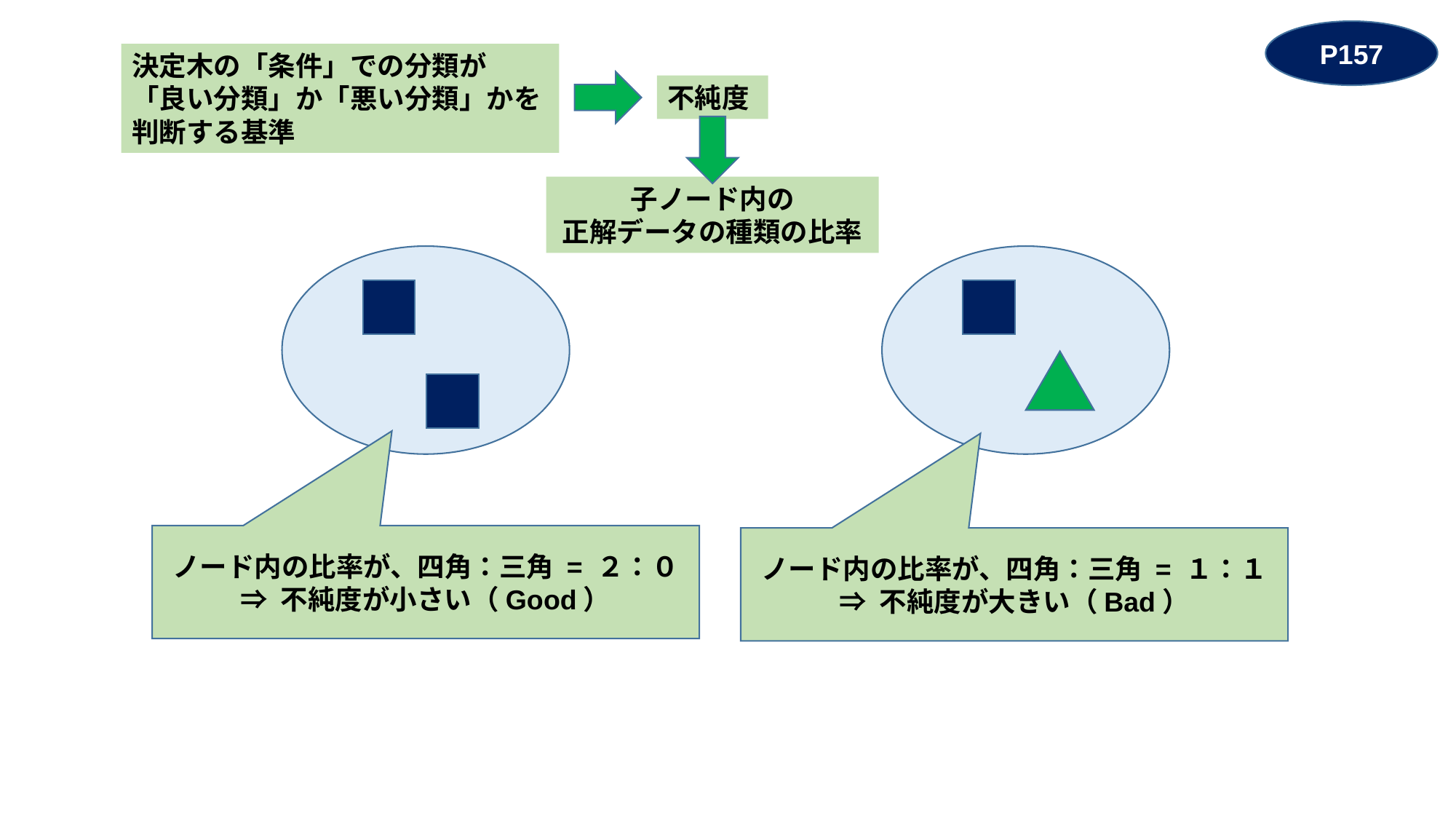

P157
決定木の「条件」での分類が
「良い分類」か「悪い分類」かを
判断する基準

不純度

子ノード内の
正解データの種類の比率

ノード内の比率が、四角：三角 = ２：０
⇒ 不純度が小さい（Good）
ノード内の比率が、四角：三角 = １：１
⇒ 不純度が大きい（Bad）